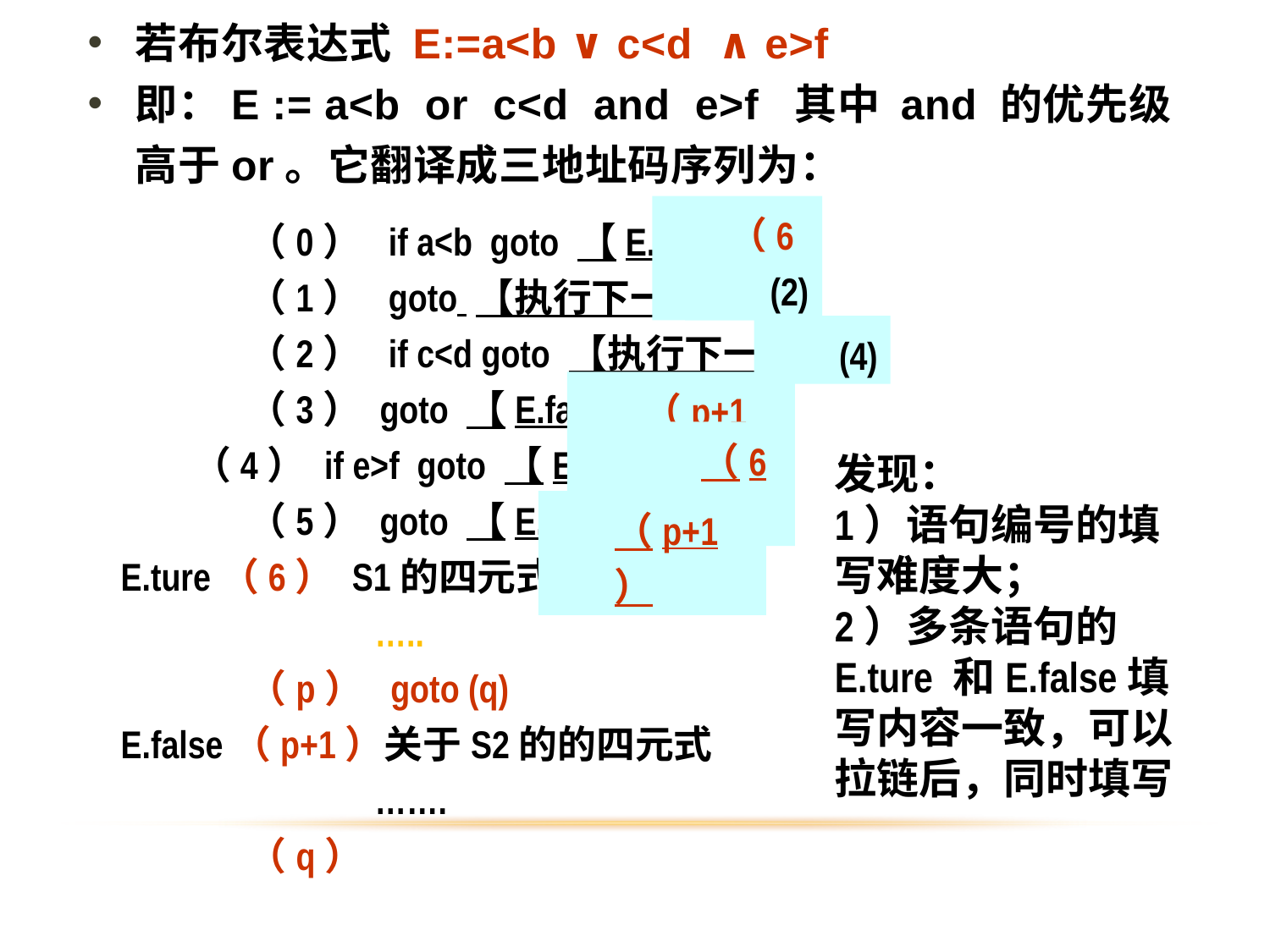

若布尔表达式 E:=a<b ∨ c<d  ∧ e>f
即：E := a<b  or  c<d  and  e>f  其中 and 的优先级高于or。它翻译成三地址码序列为：
（6）
	（0）  if a<b  goto 【E.ture】
	（1）  goto 【执行下一条】
	（2）  if c<d goto 【执行下一条】
	（3） goto 【E.false】
       （4） if e>f  goto 【E.ture】
	（5） goto 【E.false】
E.ture（6） S1的四元式。
		…..
	（p）  goto (q)
E.false（p+1）关于S2的的四元式
		…….
	（q）
 (2)
 (4)
（p+1）
（6）
发现：
1）语句编号的填写难度大；
2）多条语句的E.ture 和E.false填写内容一致，可以拉链后，同时填写
（p+1）